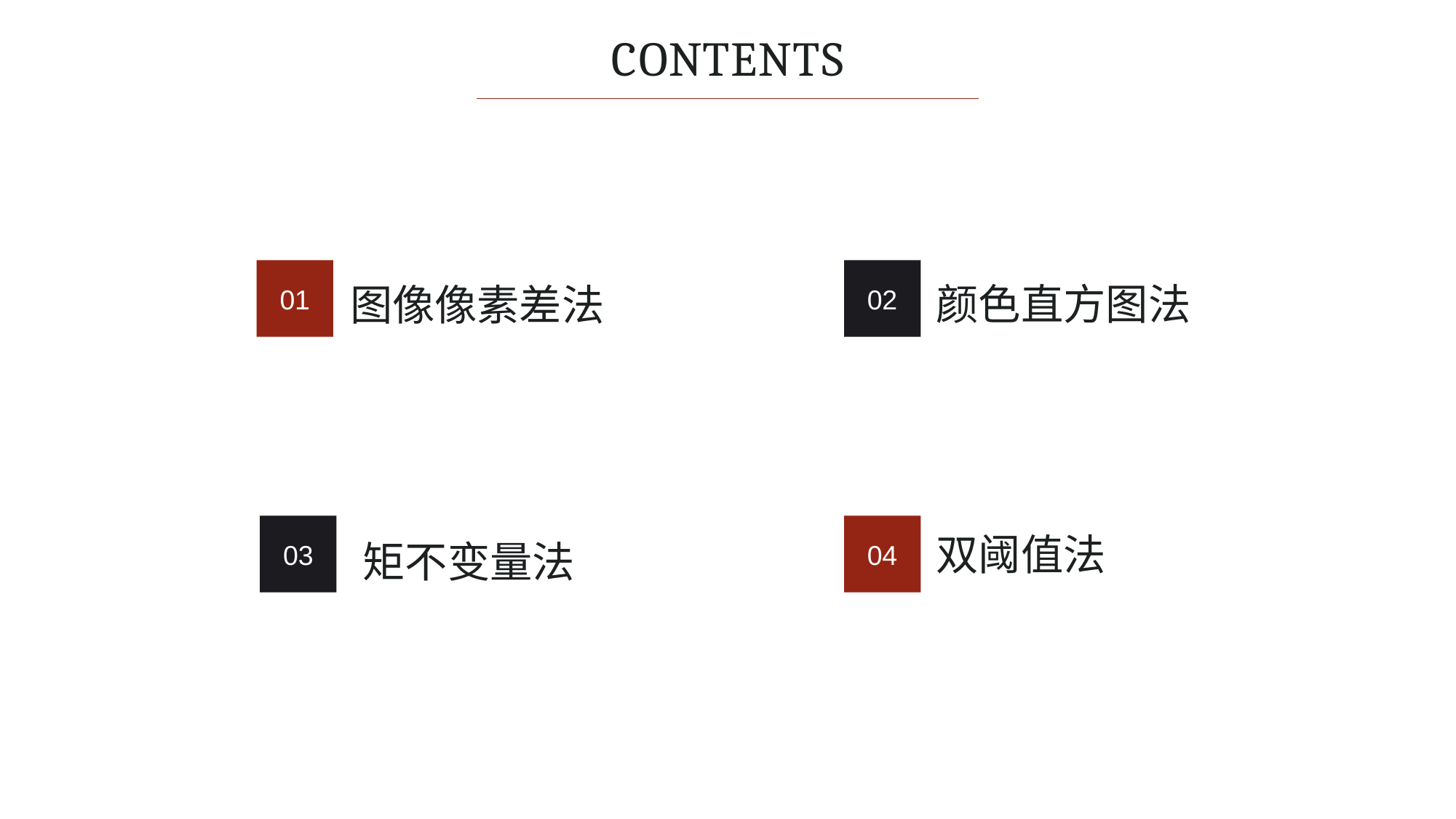

CONTENTS
01
02
颜色直方图法
图像像素差法
03
04
双阈值法
矩不变量法